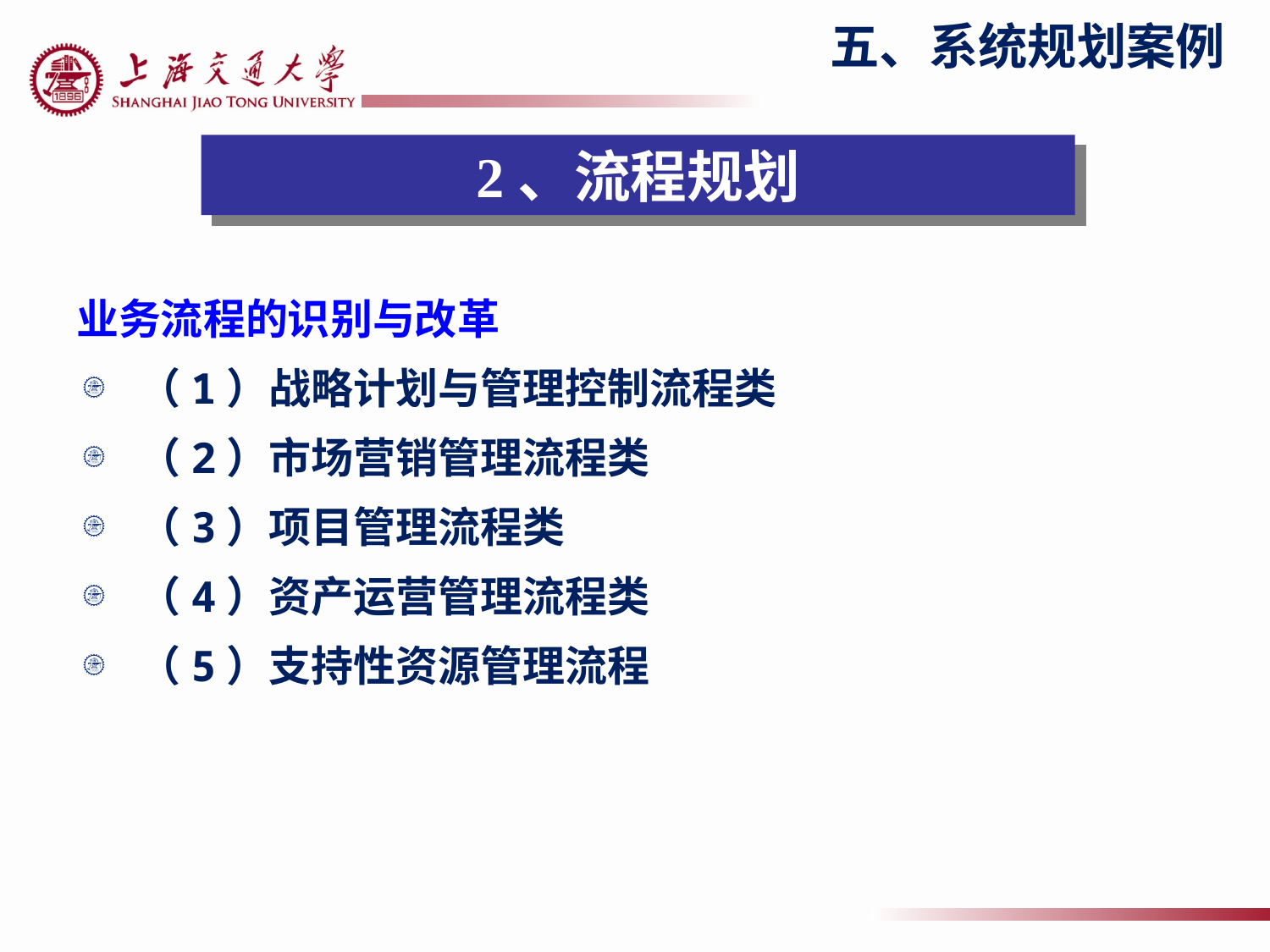

# 五、系统规划案例
2、流程规划
业务流程的识别与改革
（1）战略计划与管理控制流程类
（2）市场营销管理流程类
（3）项目管理流程类
（4）资产运营管理流程类
（5）支持性资源管理流程

164